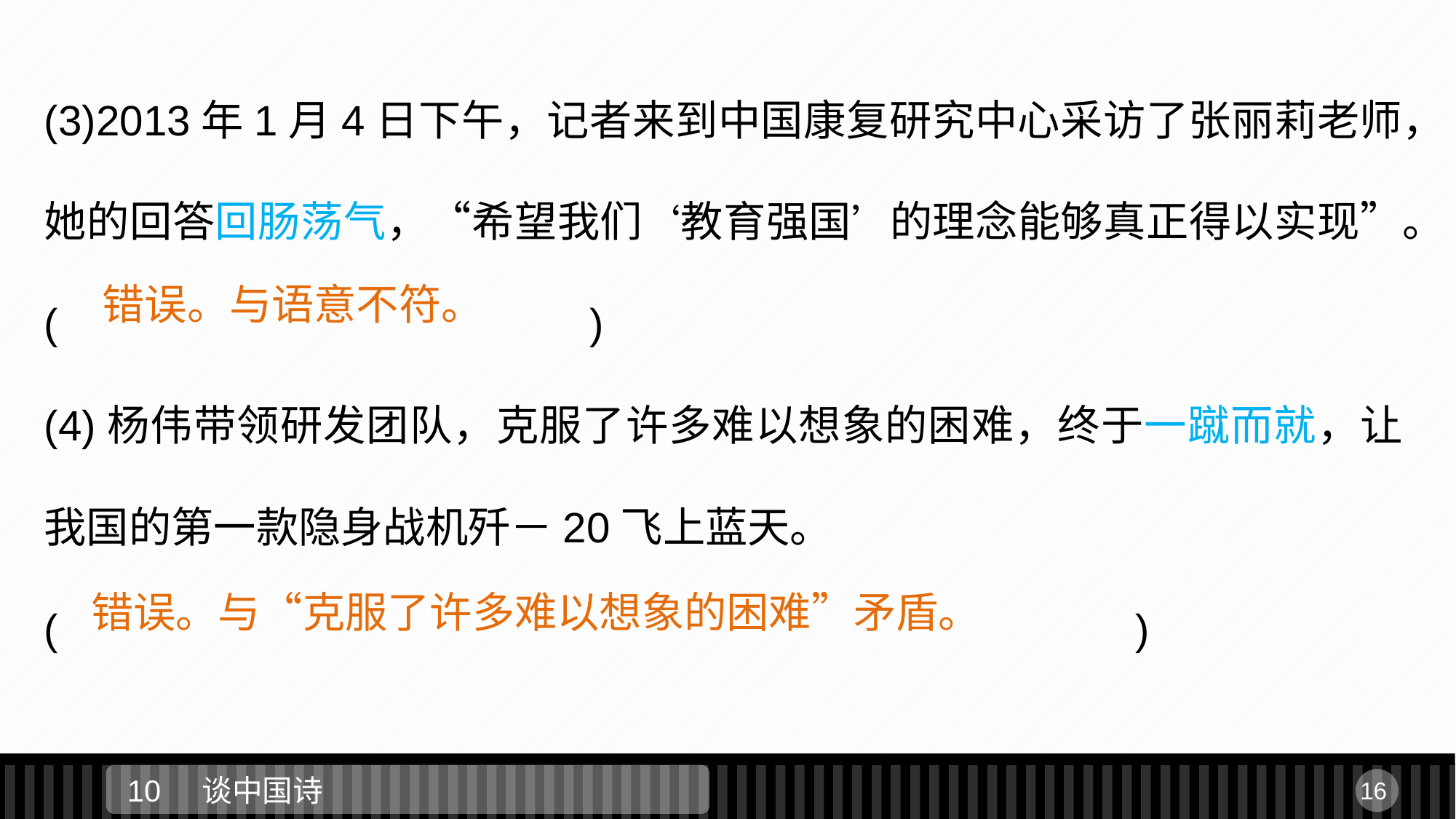

(3)2013年1月4日下午，记者来到中国康复研究中心采访了张丽莉老师，她的回答回肠荡气，“希望我们‘教育强国’的理念能够真正得以实现”。(　　				)
(4)杨伟带领研发团队，克服了许多难以想象的困难，终于一蹴而就，让我国的第一款隐身战机歼－20飞上蓝天。
(　　									)
错误。与语意不符。
错误。与“克服了许多难以想象的困难”矛盾。